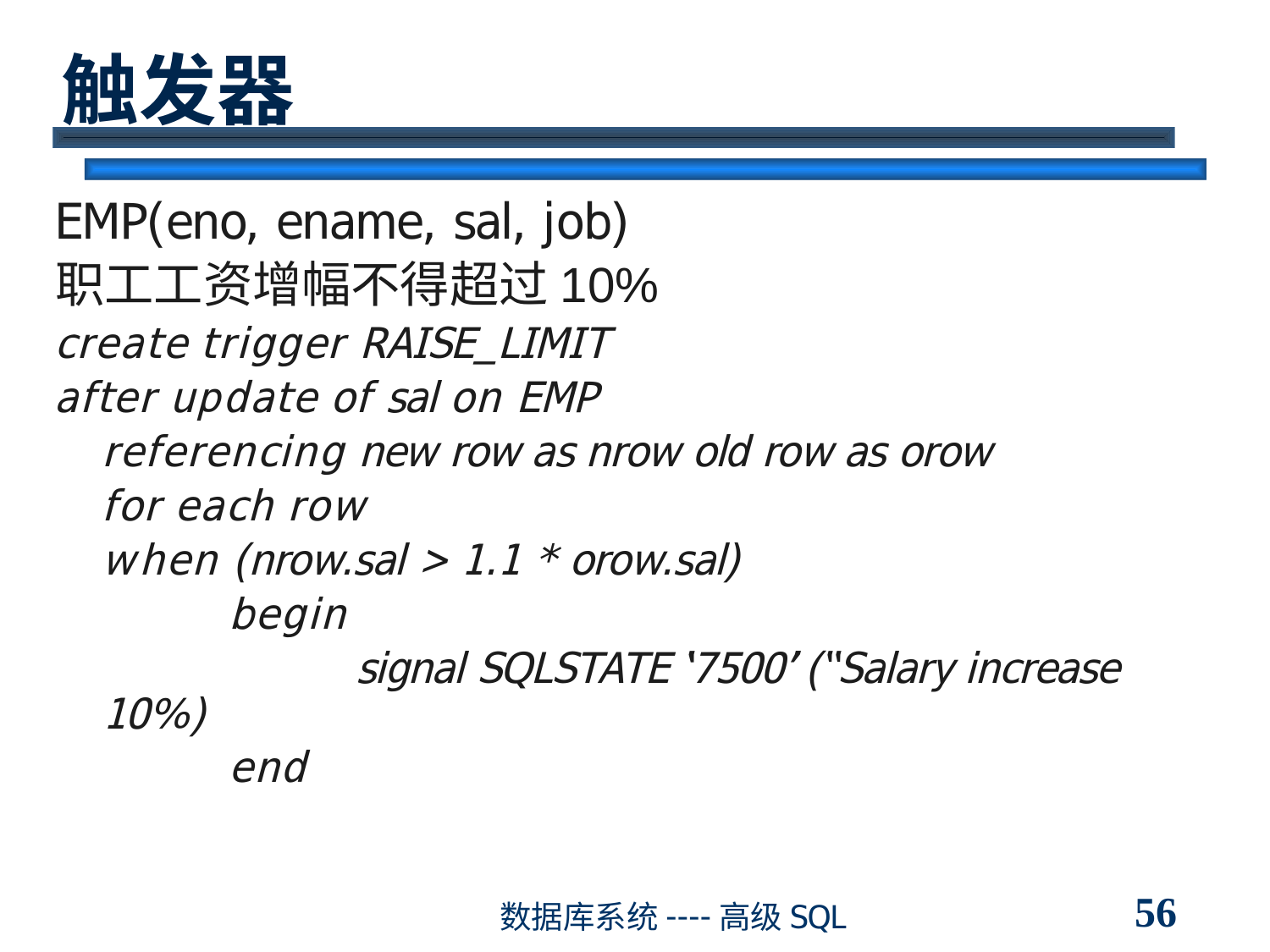

# 触发器
EMP(eno, ename, sal, job)
职工工资增幅不得超过10%
create trigger RAISE_LIMIT
after update of sal on EMP
	referencing new row as nrow old row as orow
	for each row
	when (nrow.sal > 1.1 * orow.sal)
		begin
			signal SQLSTATE ‘7500’ (“Salary increase 10%)
		end
56
数据库系统----高级SQL